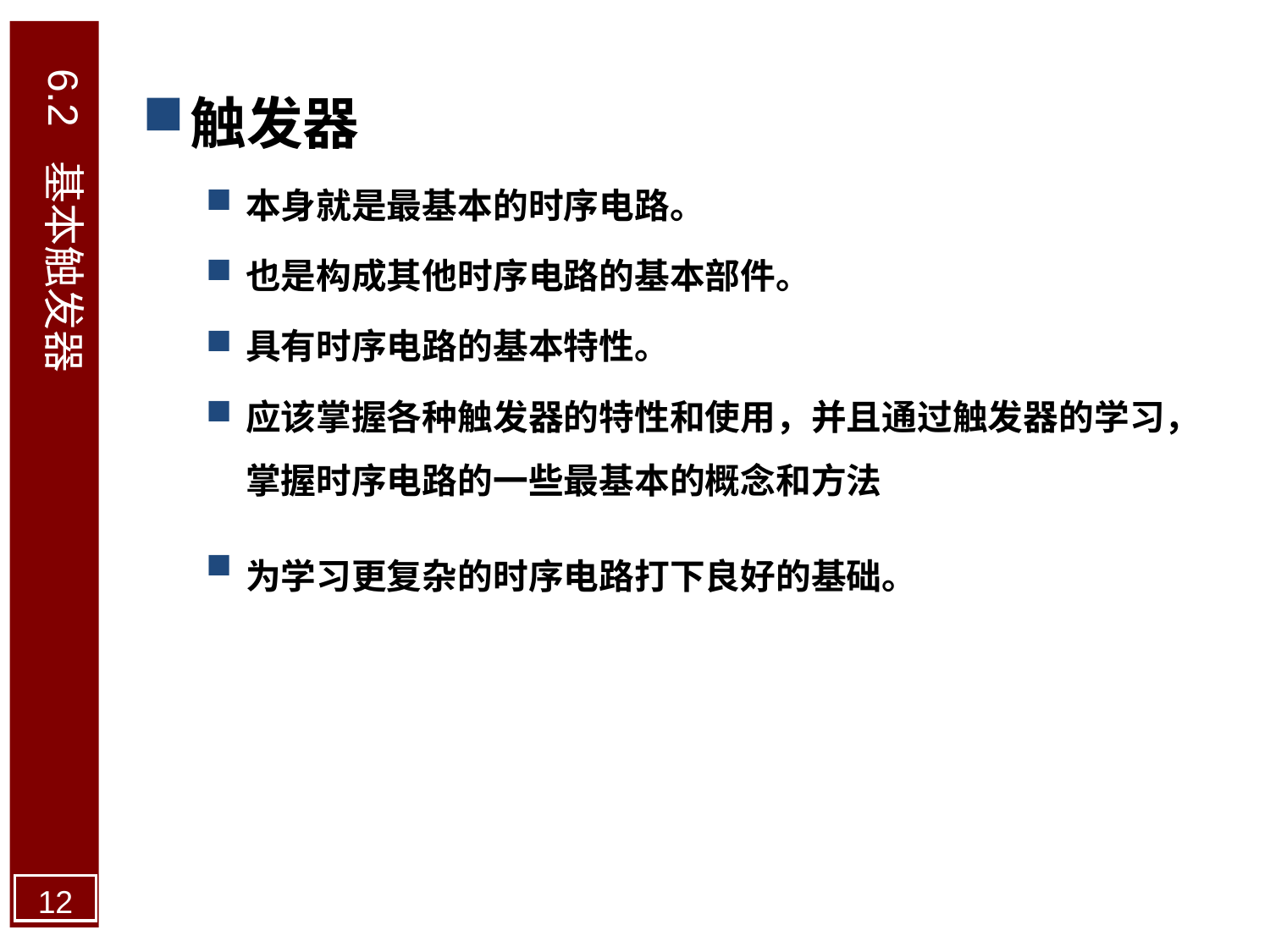

6.2  基本触发器
触发器
本身就是最基本的时序电路。
也是构成其他时序电路的基本部件。
具有时序电路的基本特性。
应该掌握各种触发器的特性和使用，并且通过触发器的学习，掌握时序电路的一些最基本的概念和方法
为学习更复杂的时序电路打下良好的基础。
12